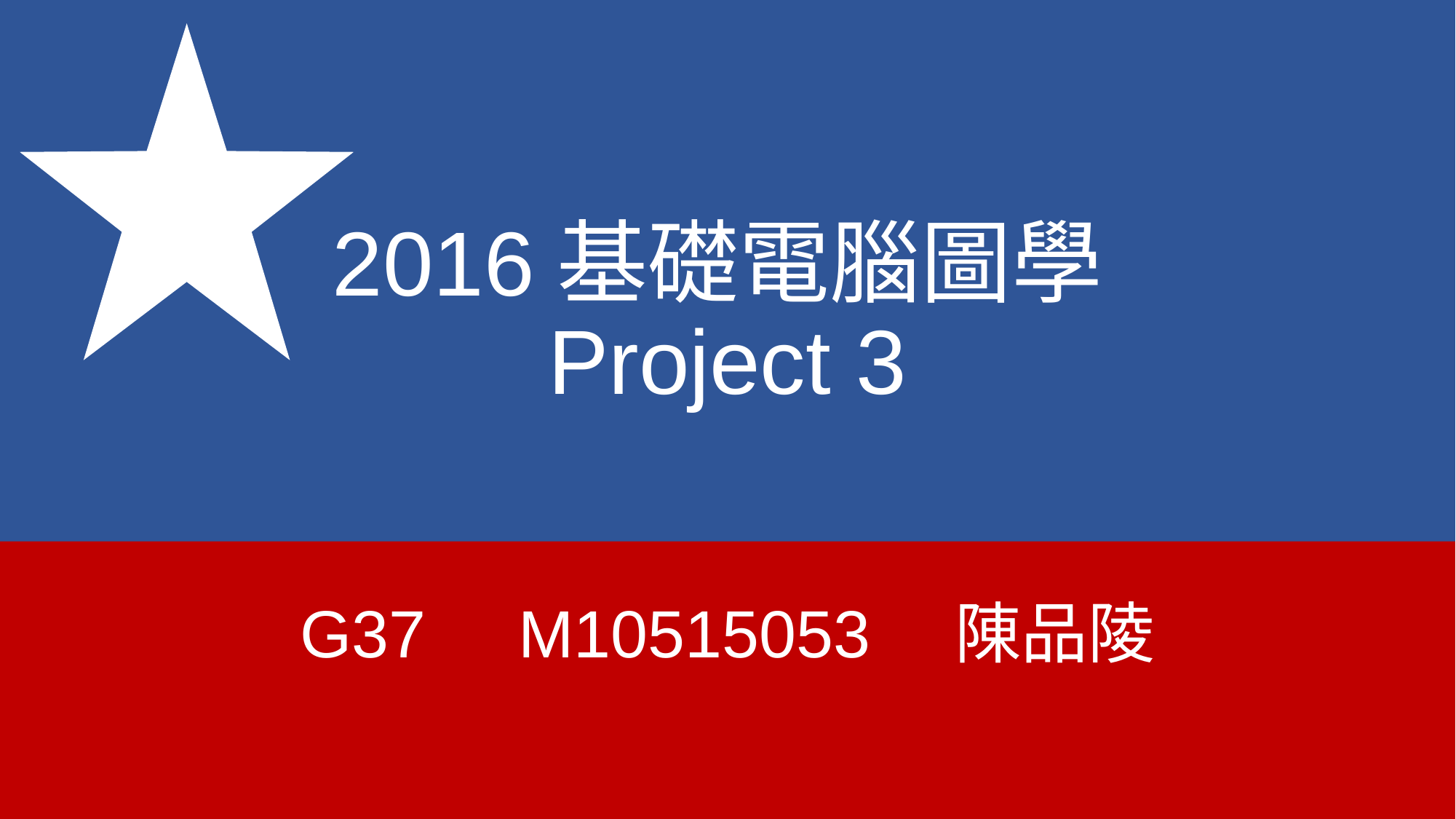

# 2016基礎電腦圖學 Project 3

G37	M10515053	陳品陵